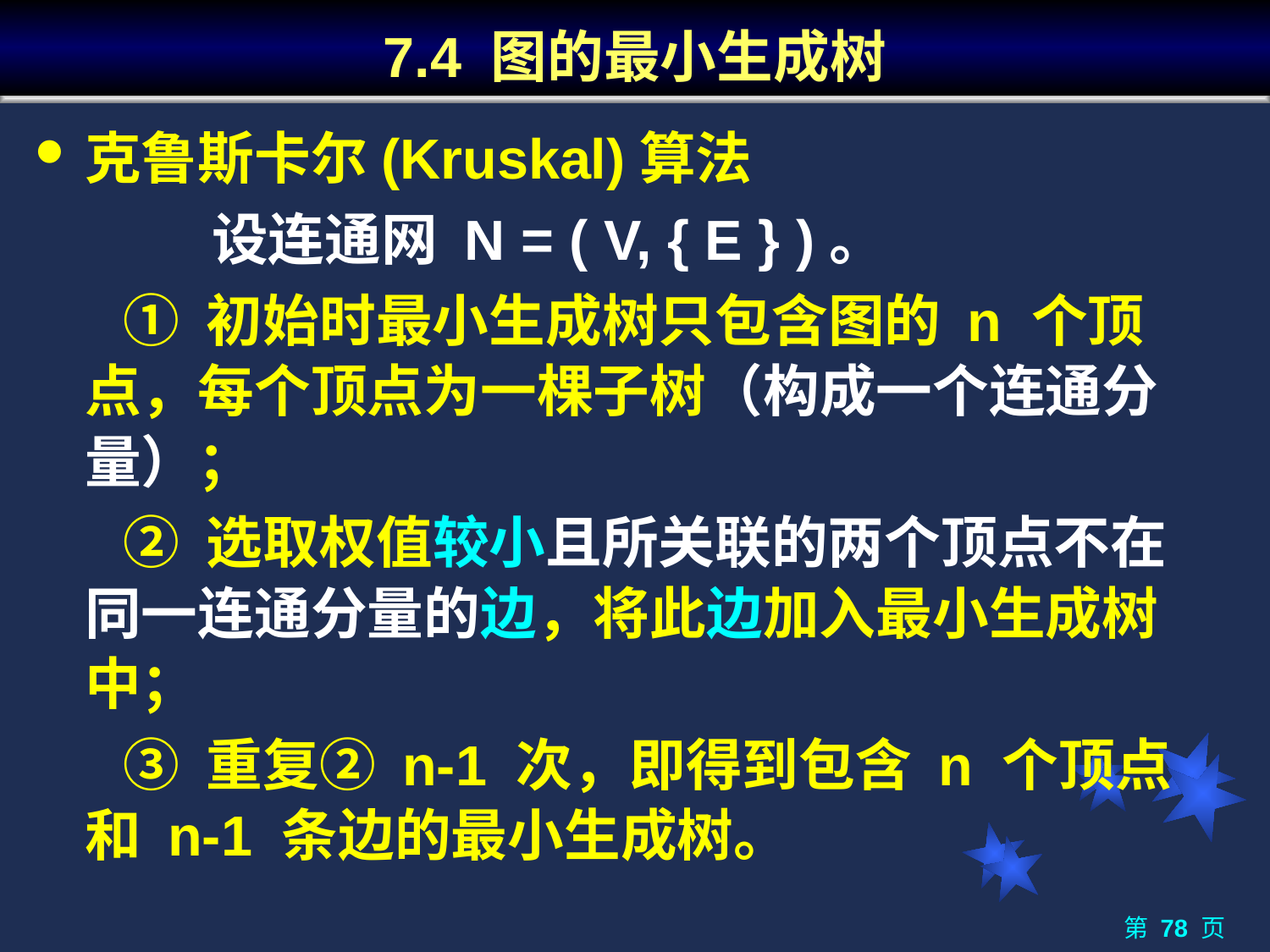

# 7.4 图的最小生成树
克鲁斯卡尔(Kruskal)算法
		设连通网 N = ( V, { E } )。
	   ① 初始时最小生成树只包含图的 n 个顶点，每个顶点为一棵子树（构成一个连通分量）；
	   ② 选取权值较小且所关联的两个顶点不在同一连通分量的边，将此边加入最小生成树中；
	   ③ 重复② n-1 次，即得到包含 n 个顶点和 n-1 条边的最小生成树。
第 78 页